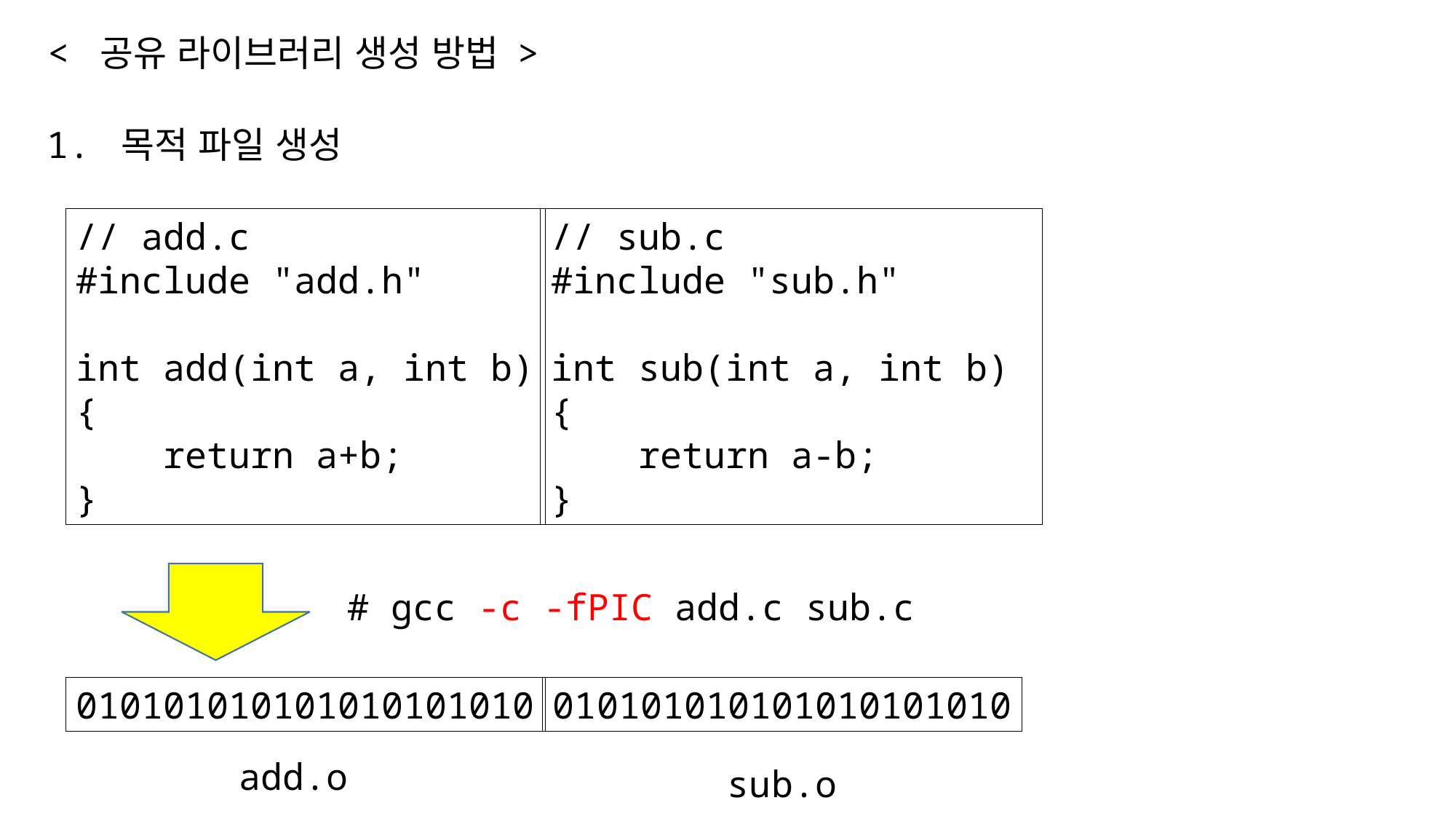

< 공유 라이브러리 생성 방법 >
1. 목적 파일 생성
// add.c
#include "add.h"

int add(int a, int b)
{
    return a+b;
}
// sub.c
#include "sub.h"

int sub(int a, int b)
{
    return a-b;
}

# gcc -c -fPIC add.c sub.c
010101010101010101010
010101010101010101010
add.o
sub.o